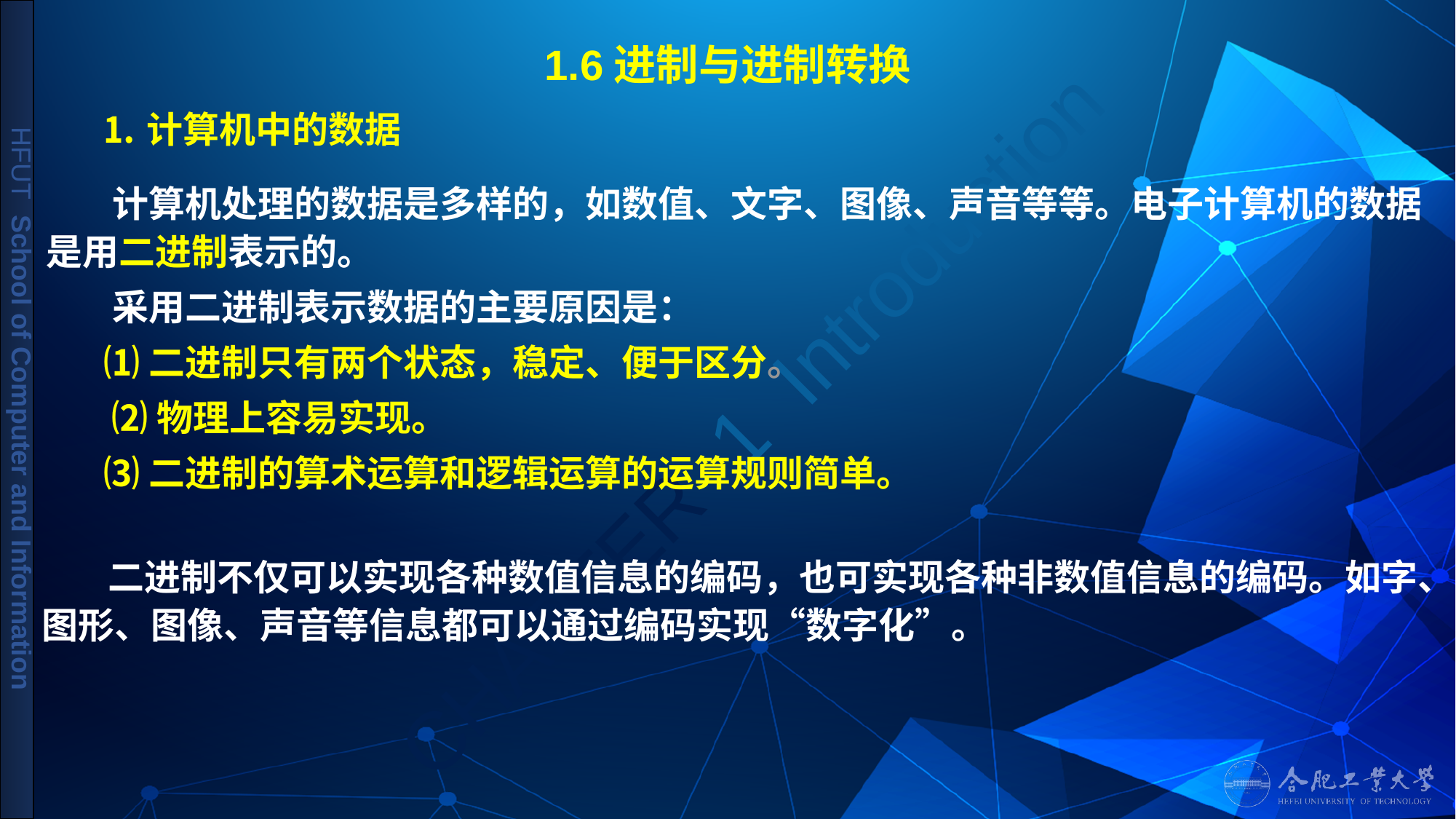

# 1.6进制与进制转换
       ⒈计算机中的数据
       计算机处理的数据是多样的，如数值、文字、图像、声音等等。电子计算机的数据是用二进制表示的。
       采用二进制表示数据的主要原因是：
       ⑴二进制只有两个状态，稳定、便于区分。
        ⑵物理上容易实现。
       ⑶二进制的算术运算和逻辑运算的运算规则简单。
       二进制不仅可以实现各种数值信息的编码，也可实现各种非数值信息的编码。如字、图形、图像、声音等信息都可以通过编码实现“数字化”。